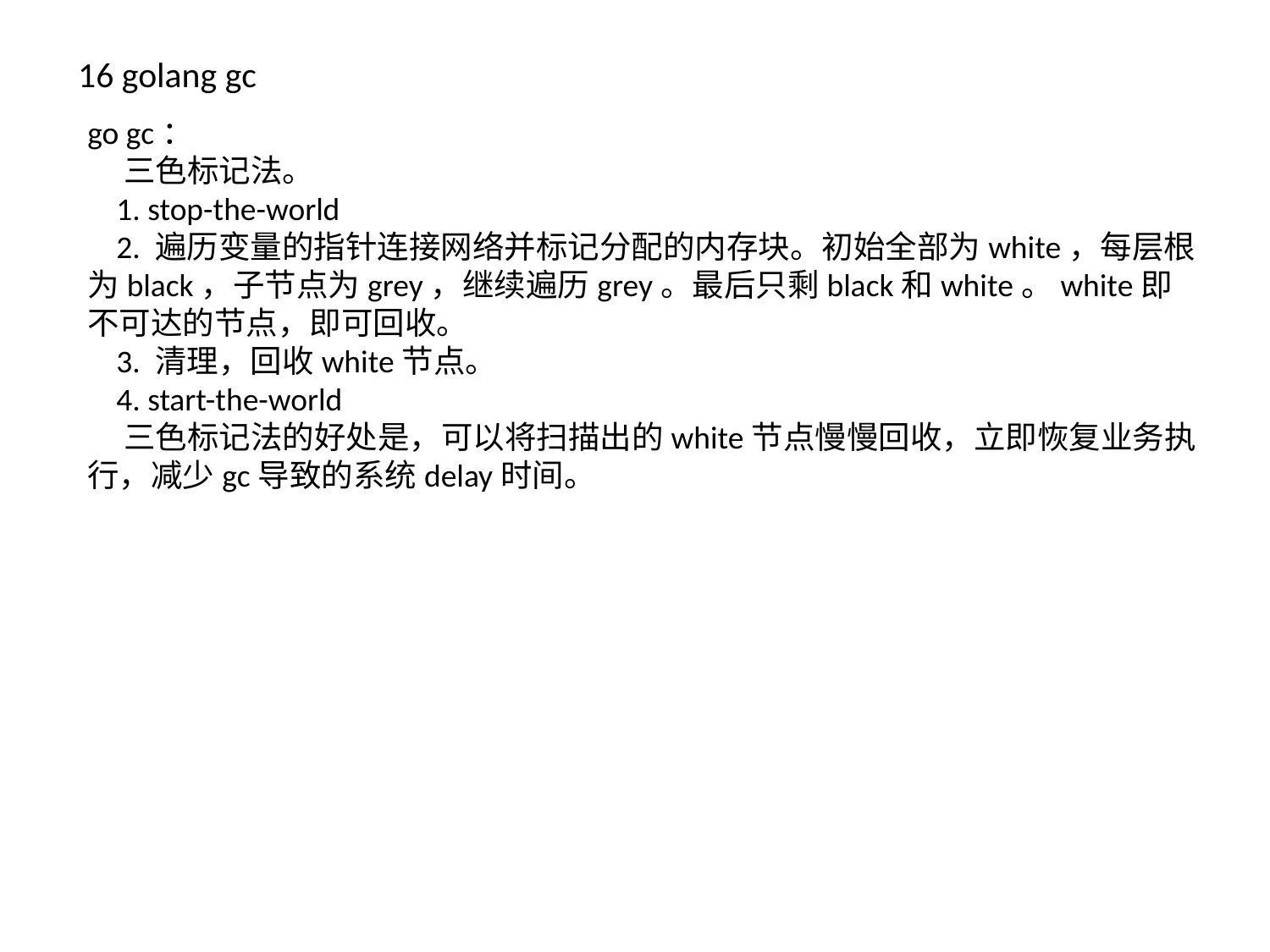

16 golang gc
go gc：
    三色标记法。
    1. stop-the-world
    2. 遍历变量的指针连接网络并标记分配的内存块。初始全部为white，每层根为black，子节点为grey，继续遍历grey。最后只剩black和white。white即不可达的节点，即可回收。
    3. 清理，回收white节点。
    4. start-the-world
    三色标记法的好处是，可以将扫描出的white节点慢慢回收，立即恢复业务执行，减少gc导致的系统delay时间。